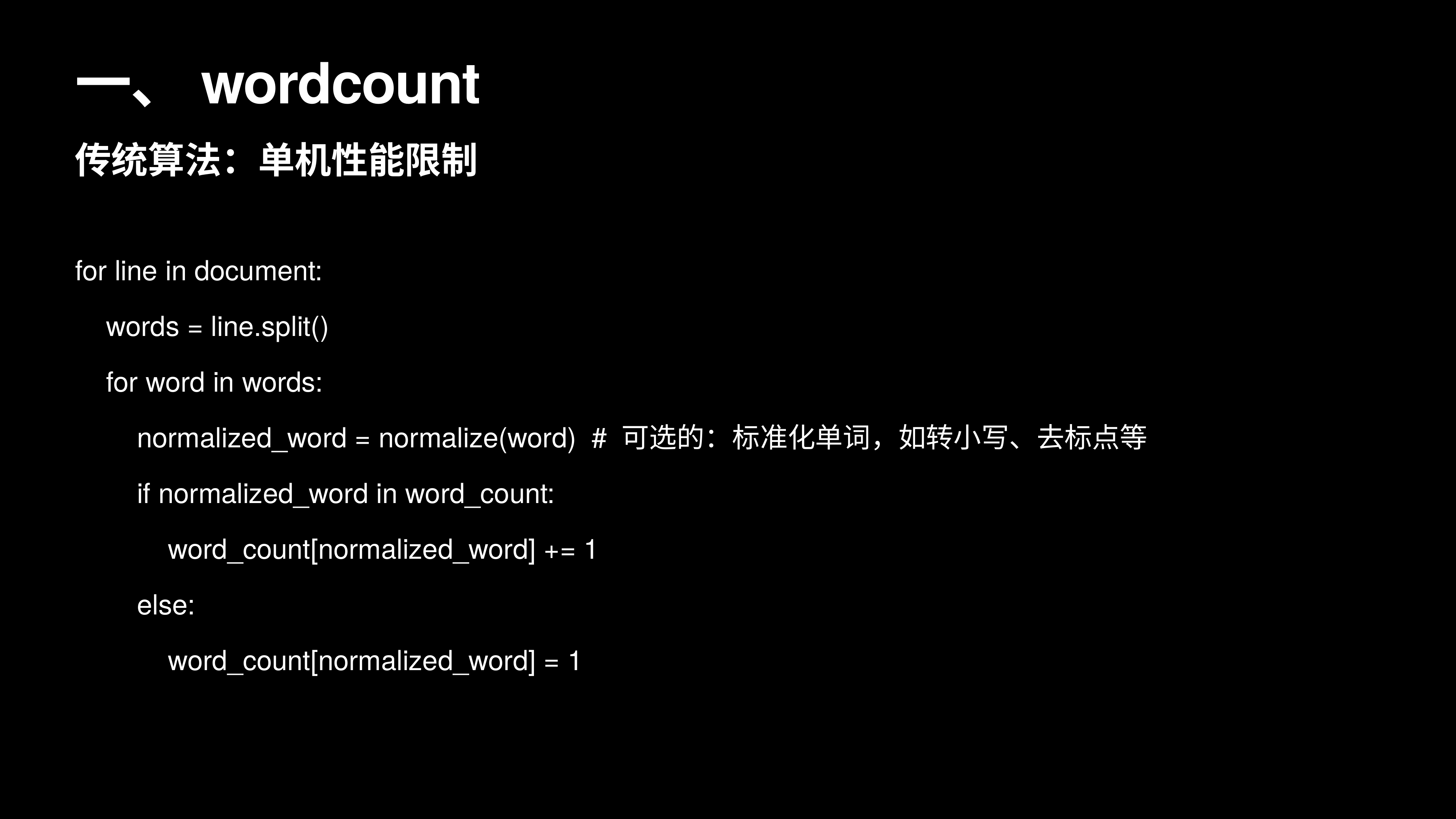

# 一、wordcount
传统算法：单机性能限制
for line in document:
    words = line.split()
    for word in words:
        normalized_word = normalize(word)  # 可选的：标准化单词，如转小写、去标点等
        if normalized_word in word_count:
            word_count[normalized_word] += 1
        else:
            word_count[normalized_word] = 1